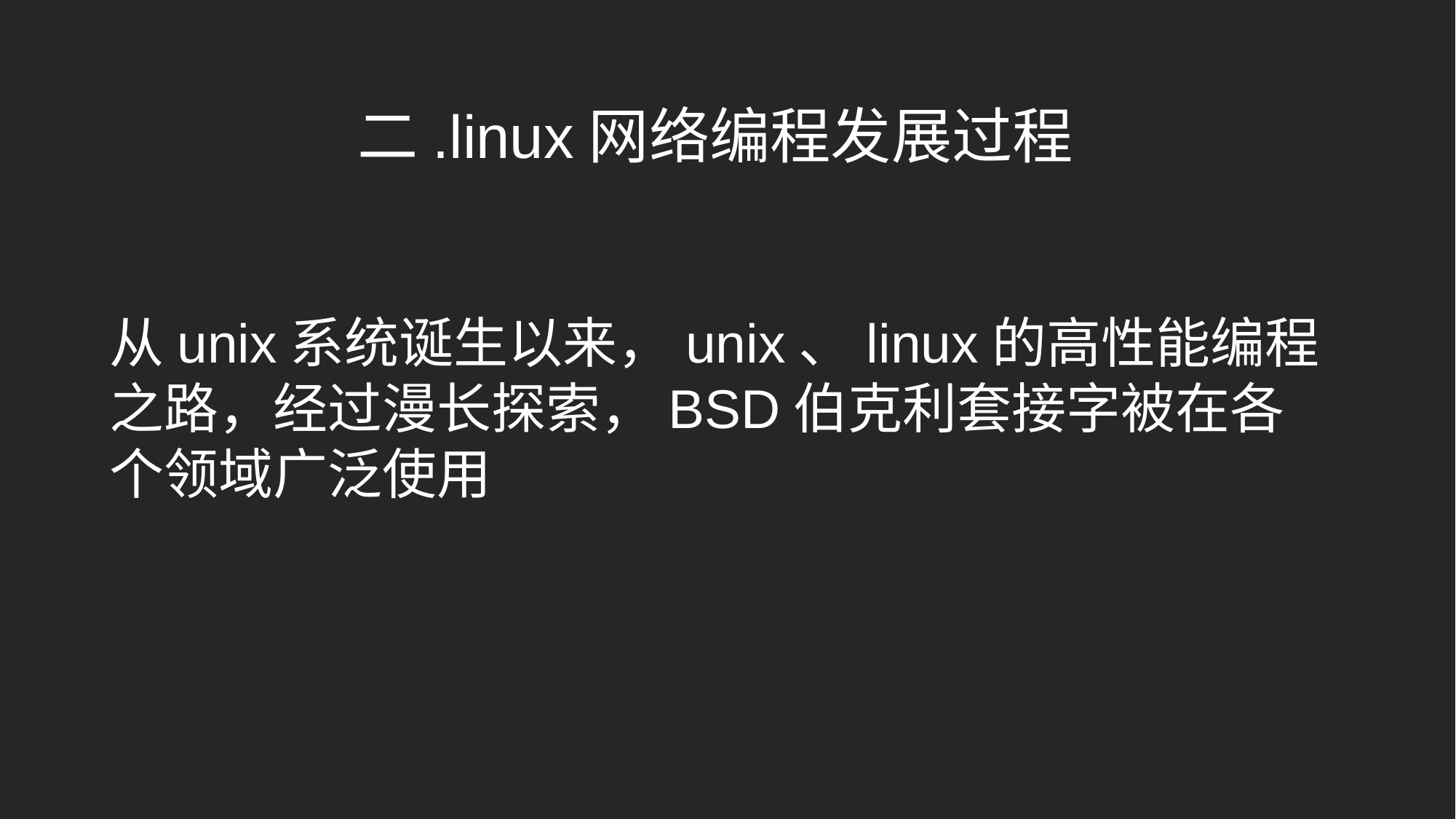

二.linux网络编程发展过程

从unix系统诞生以来，unix、linux的高性能编程之路，经过漫长探索，BSD伯克利套接字被在各个领域广泛使用